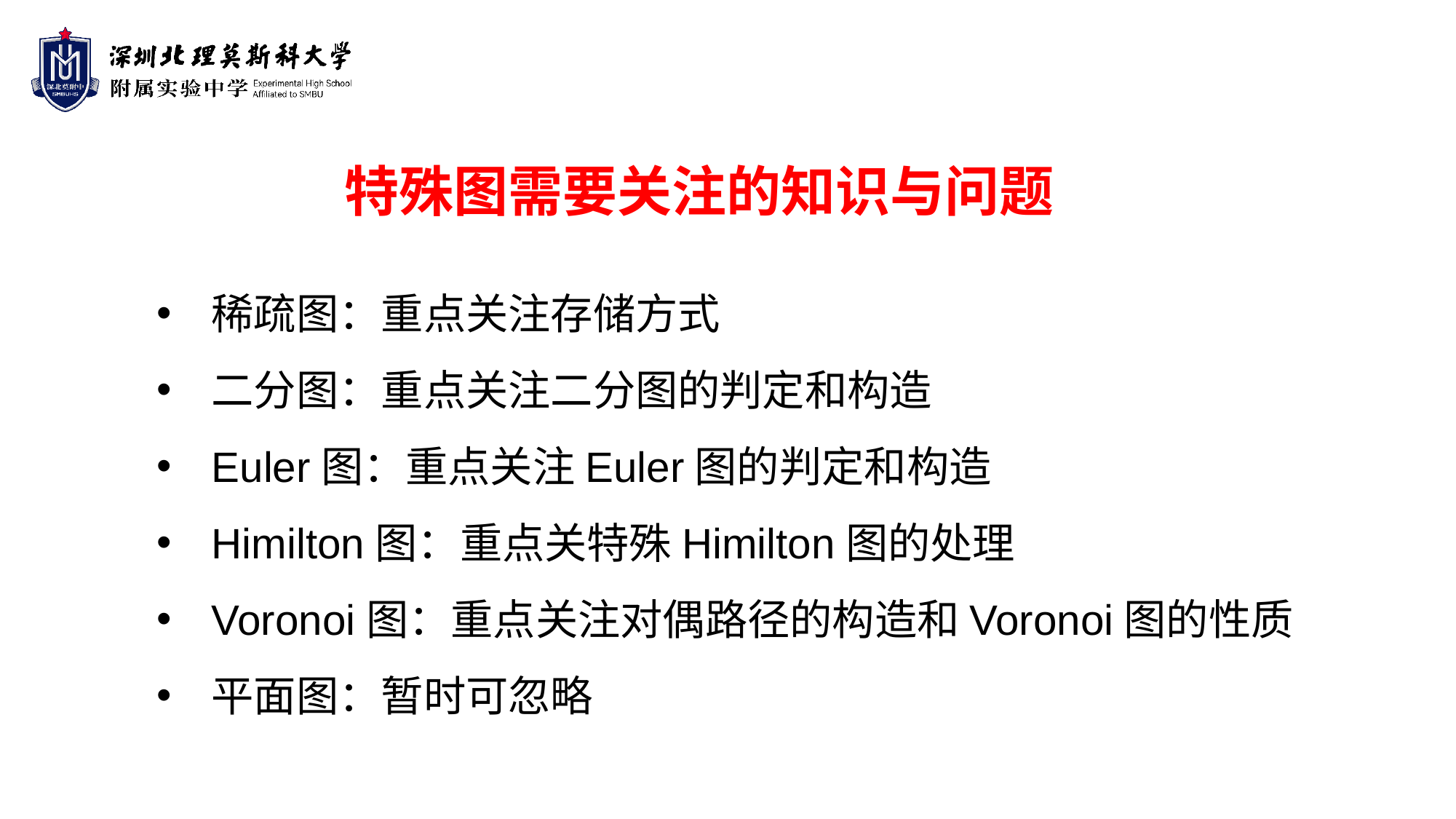

特殊图需要关注的知识与问题
稀疏图：重点关注存储方式
二分图：重点关注二分图的判定和构造
Euler图：重点关注Euler图的判定和构造
Himilton图：重点关特殊Himilton图的处理
Voronoi图：重点关注对偶路径的构造和Voronoi图的性质
平面图：暂时可忽略